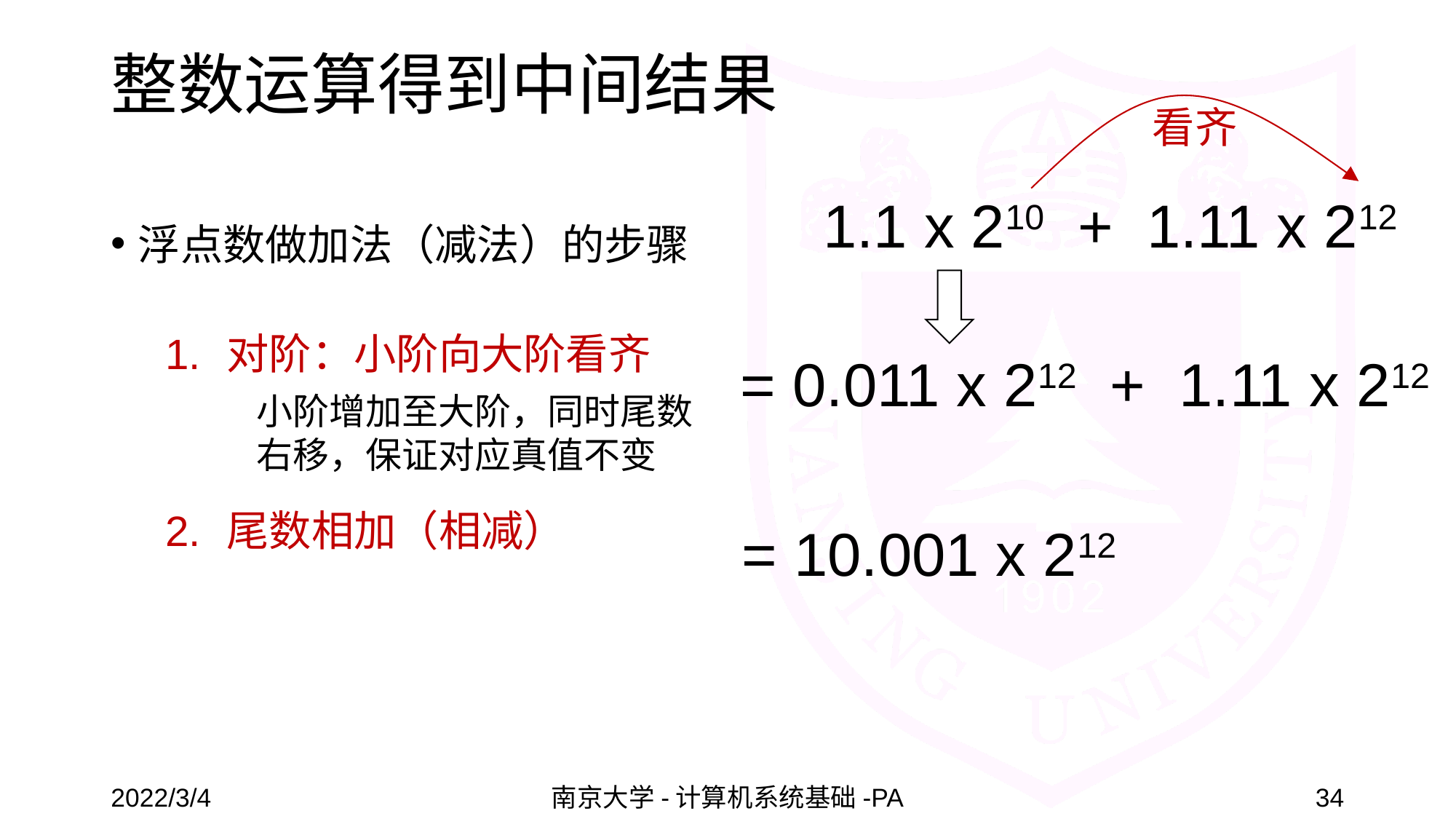

# 整数运算得到中间结果

看齐
浮点数做加法（减法）的步骤
对阶：小阶向大阶看齐

尾数相加（相减）
1.1 x 210  +  1.11 x 212

= 0.011 x 212  +  1.11 x 212
小阶增加至大阶，同时尾数右移，保证对应真值不变
= 10.001 x 212
2022/3/4
南京大学-计算机系统基础-PA
34